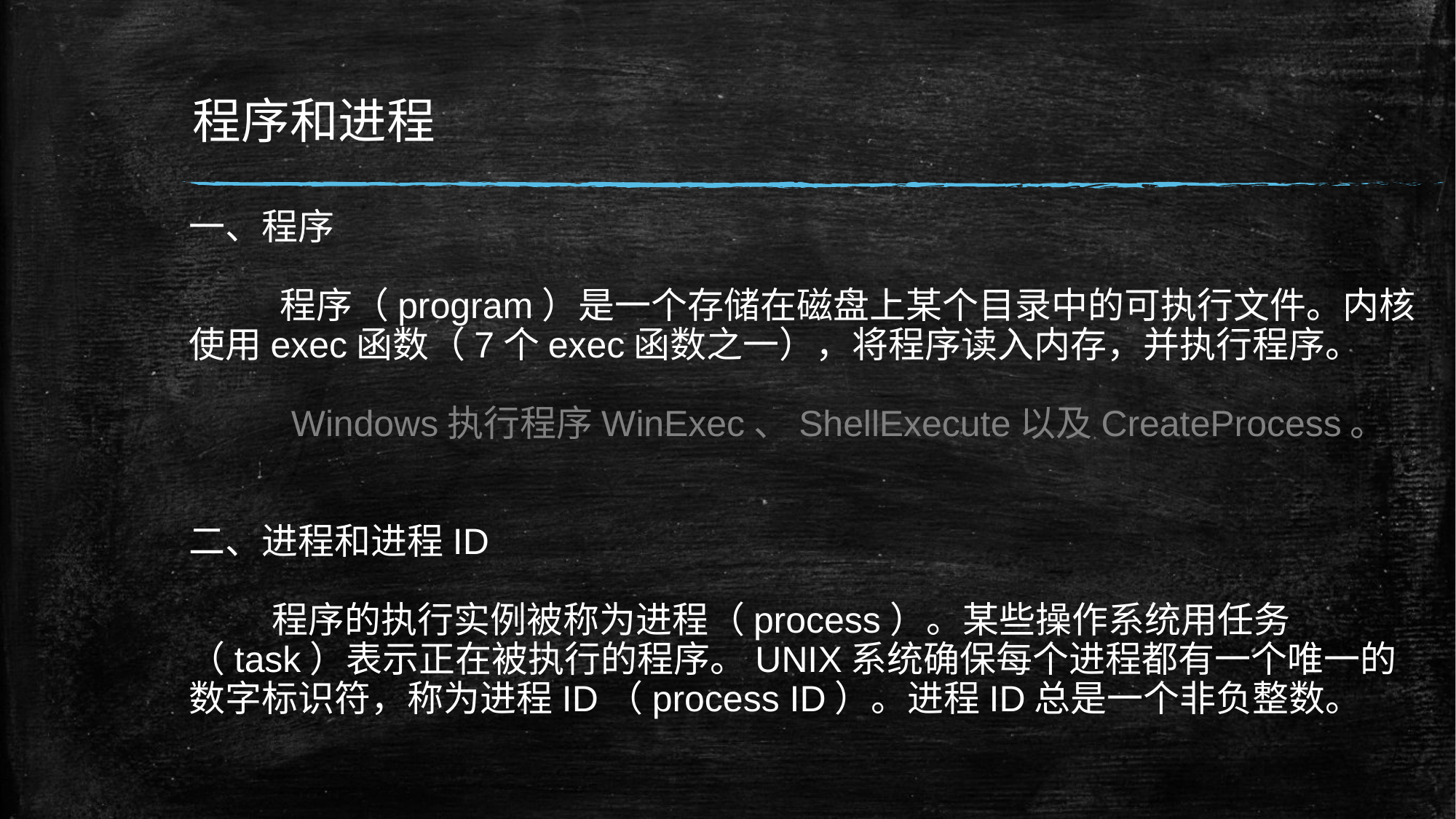

# 程序和进程
一、程序

          程序（program）是一个存储在磁盘上某个目录中的可执行文件。内核使用exec函数（7个exec函数之一），将程序读入内存，并执行程序。

          Windows执行程序WinExec、ShellExecute以及CreateProcess。

二、进程和进程ID

         程序的执行实例被称为进程（process）。某些操作系统用任务（task）表示正在被执行的程序。UNIX系统确保每个进程都有一个唯一的数字标识符，称为进程ID（process ID）。进程ID总是一个非负整数。